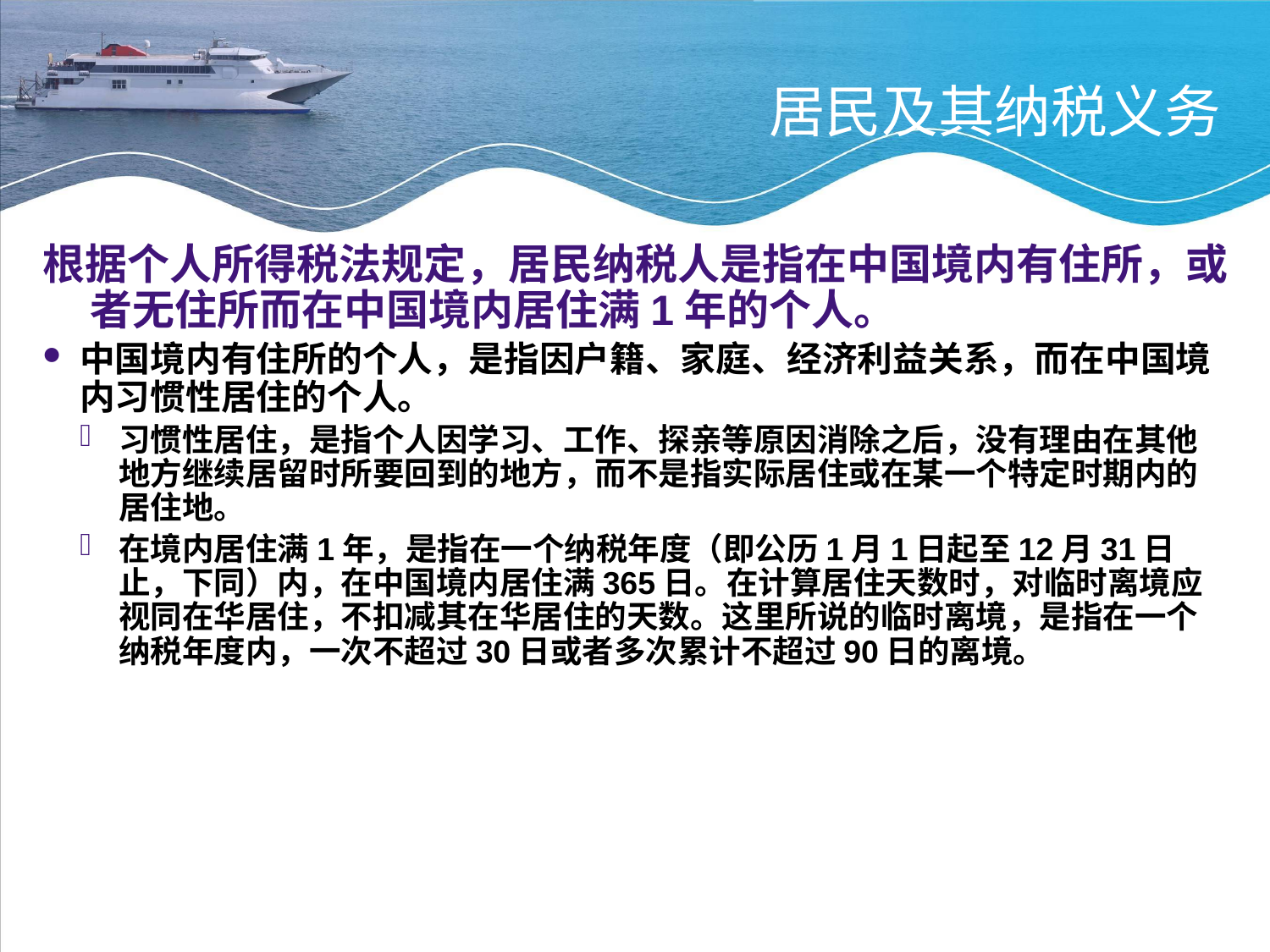

# 居民及其纳税义务
根据个人所得税法规定，居民纳税人是指在中国境内有住所，或者无住所而在中国境内居住满1年的个人。
中国境内有住所的个人，是指因户籍、家庭、经济利益关系，而在中国境内习惯性居住的个人。
习惯性居住，是指个人因学习、工作、探亲等原因消除之后，没有理由在其他地方继续居留时所要回到的地方，而不是指实际居住或在某一个特定时期内的居住地。
在境内居住满1年，是指在一个纳税年度（即公历1月1日起至12月31日止，下同）内，在中国境内居住满365日。在计算居住天数时，对临时离境应视同在华居住，不扣减其在华居住的天数。这里所说的临时离境，是指在一个纳税年度内，一次不超过30日或者多次累计不超过90日的离境。